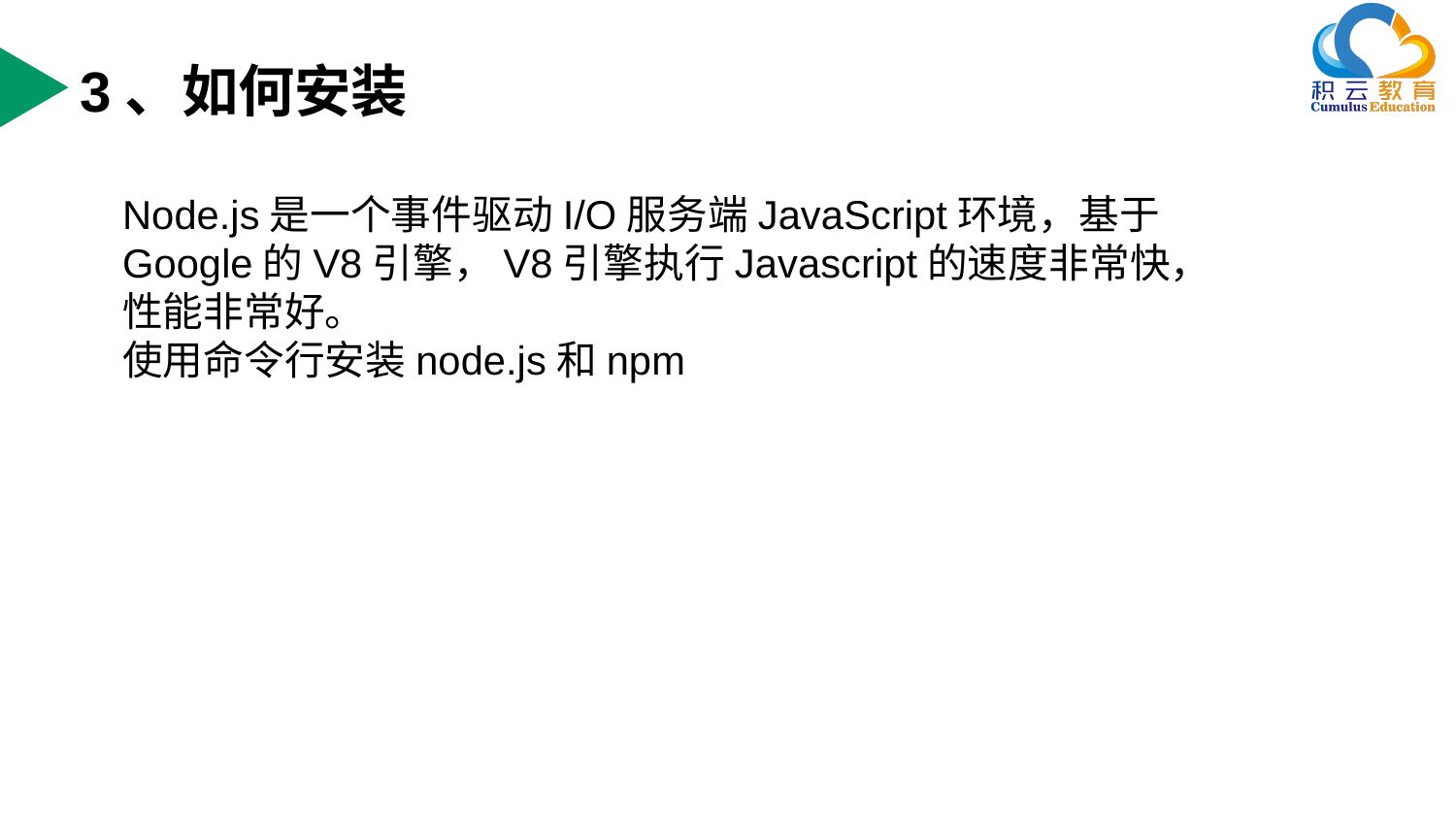

3、如何安装
Node.js是一个事件驱动I/O服务端JavaScript环境，基于Google的V8引擎，V8引擎执行Javascript的速度非常快，性能非常好。
使用命令行安装node.js和npm